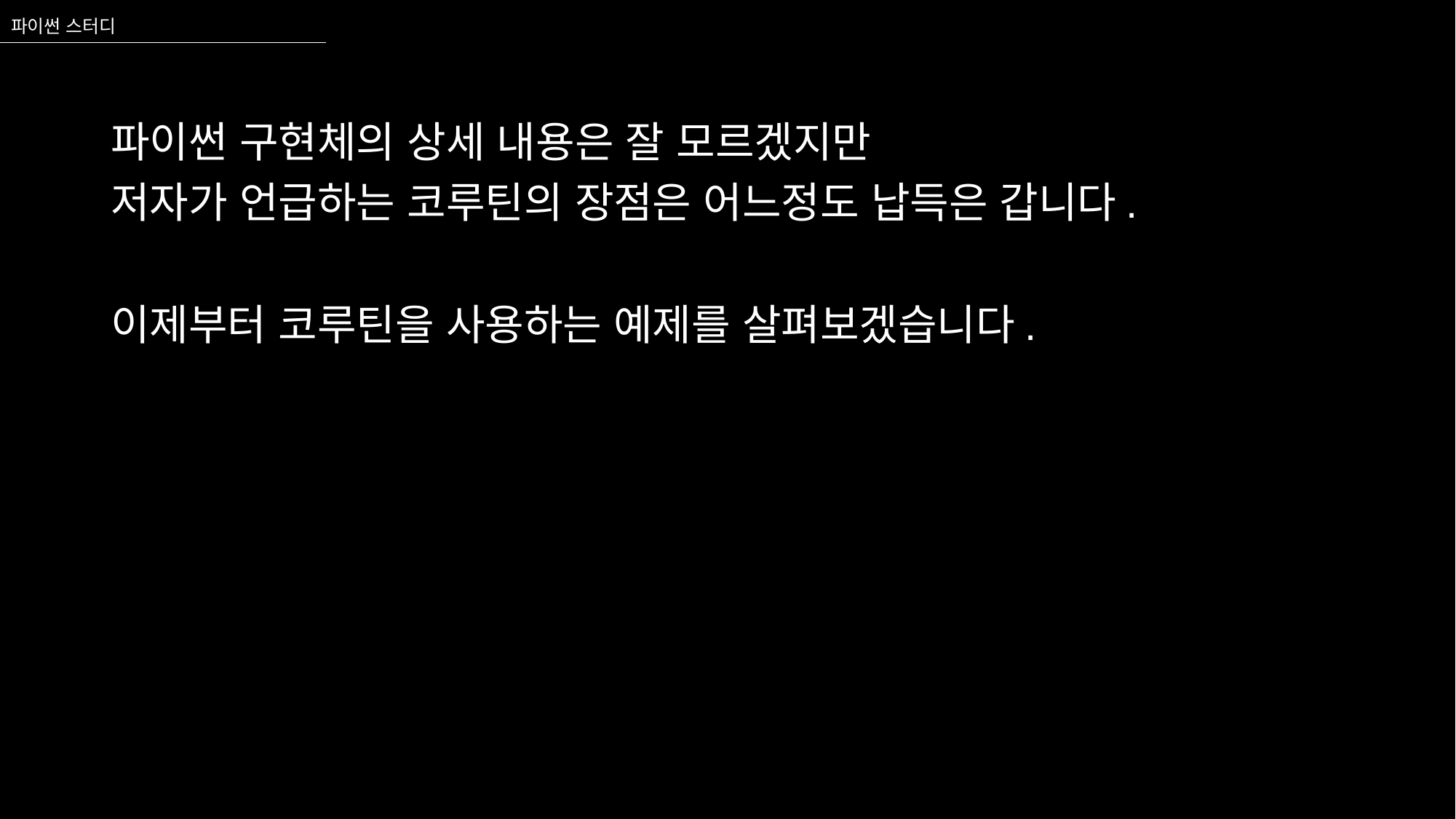

파이썬 스터디
파이썬 구현체의 상세 내용은 잘 모르겠지만
저자가 언급하는 코루틴의 장점은 어느정도 납득은 갑니다.

이제부터 코루틴을 사용하는 예제를 살펴보겠습니다.